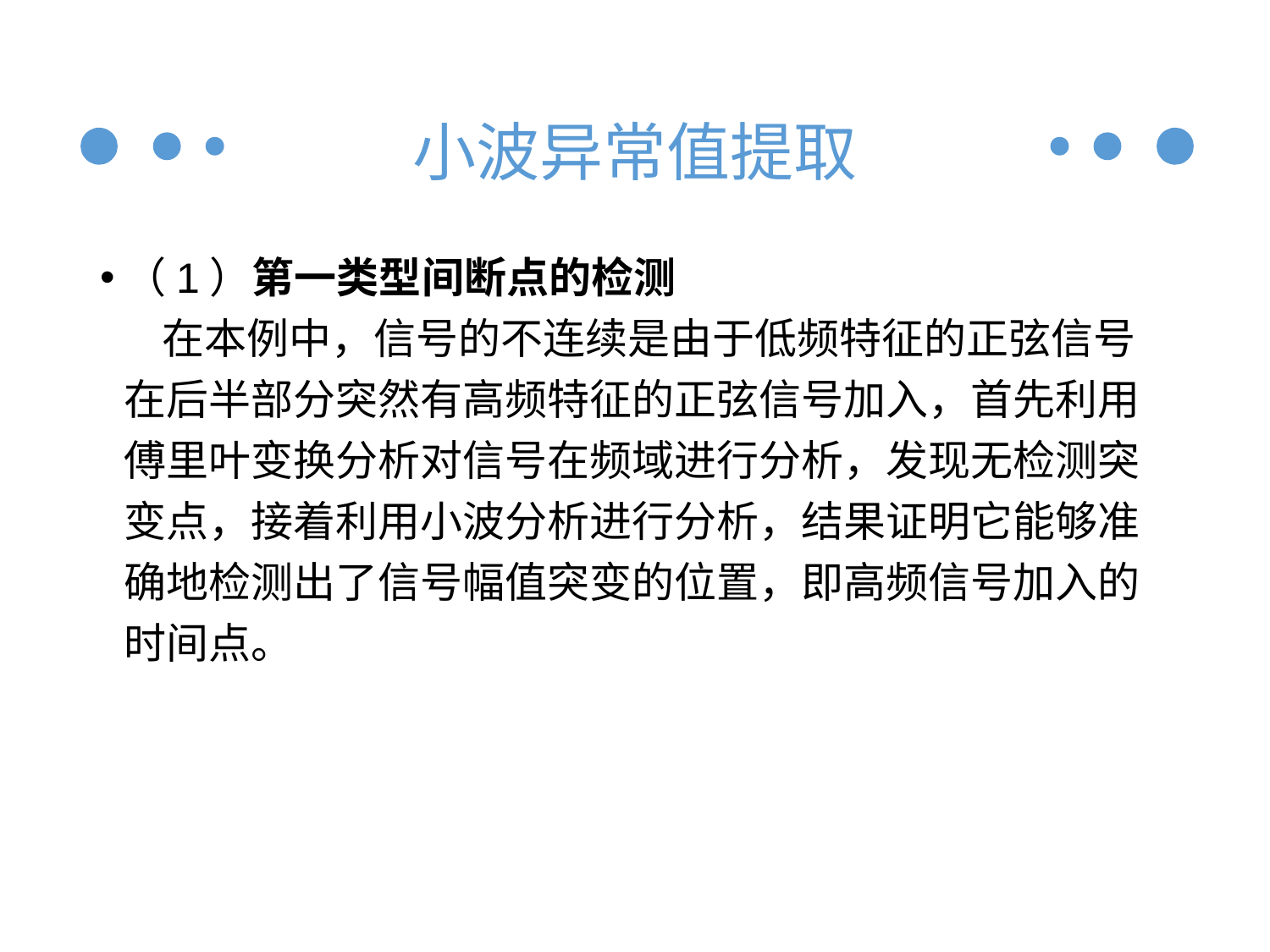

# 小波异常值提取
（1）第一类型间断点的检测
    在本例中，信号的不连续是由于低频特征的正弦信号在后半部分突然有高频特征的正弦信号加入，首先利用傅里叶变换分析对信号在频域进行分析，发现无检测突变点，接着利用小波分析进行分析，结果证明它能够准确地检测出了信号幅值突变的位置，即高频信号加入的时间点。